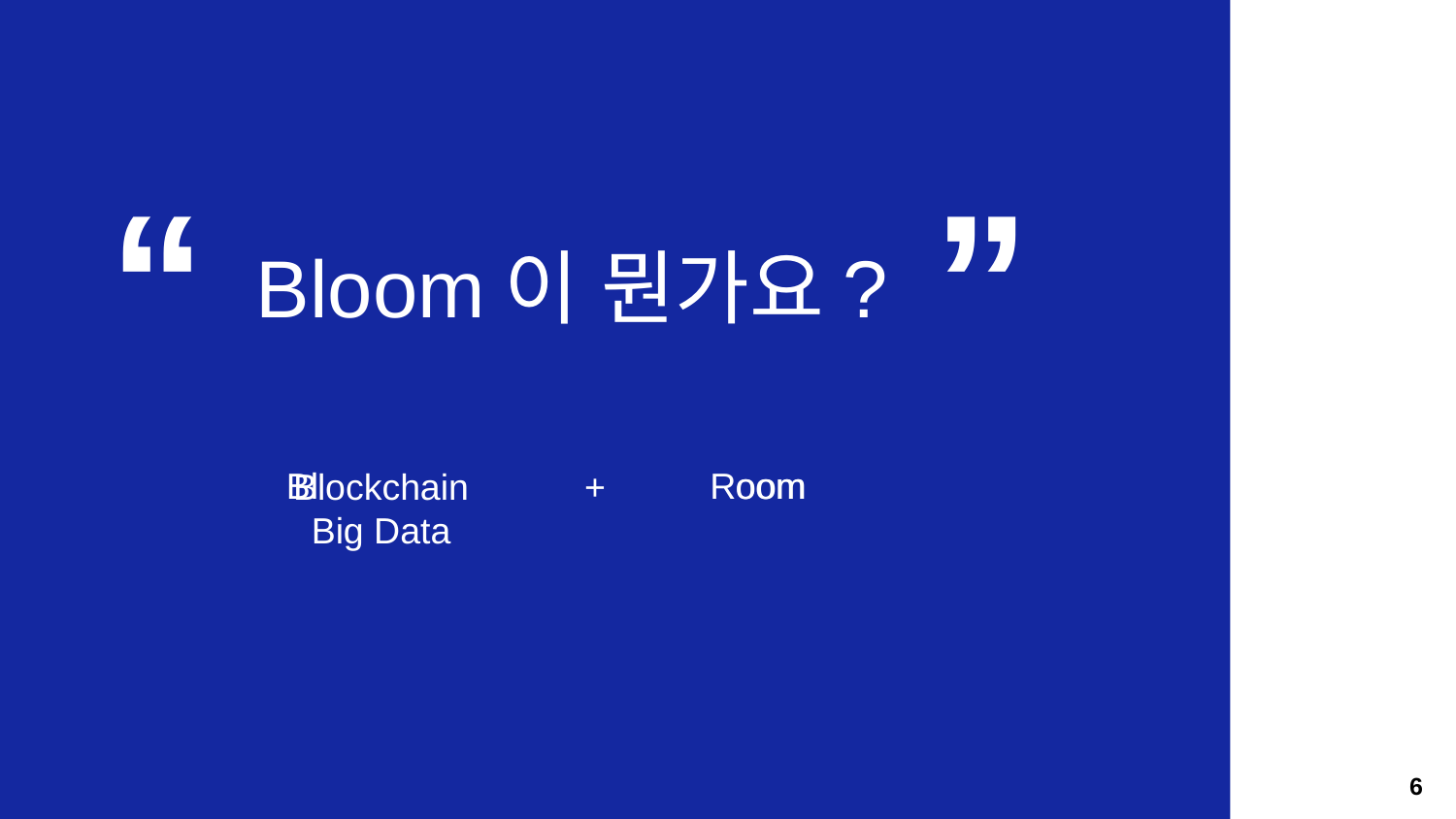

Bloom이 뭔가요?
Bl
Room
oom
+
Blockchain
Big Data
6